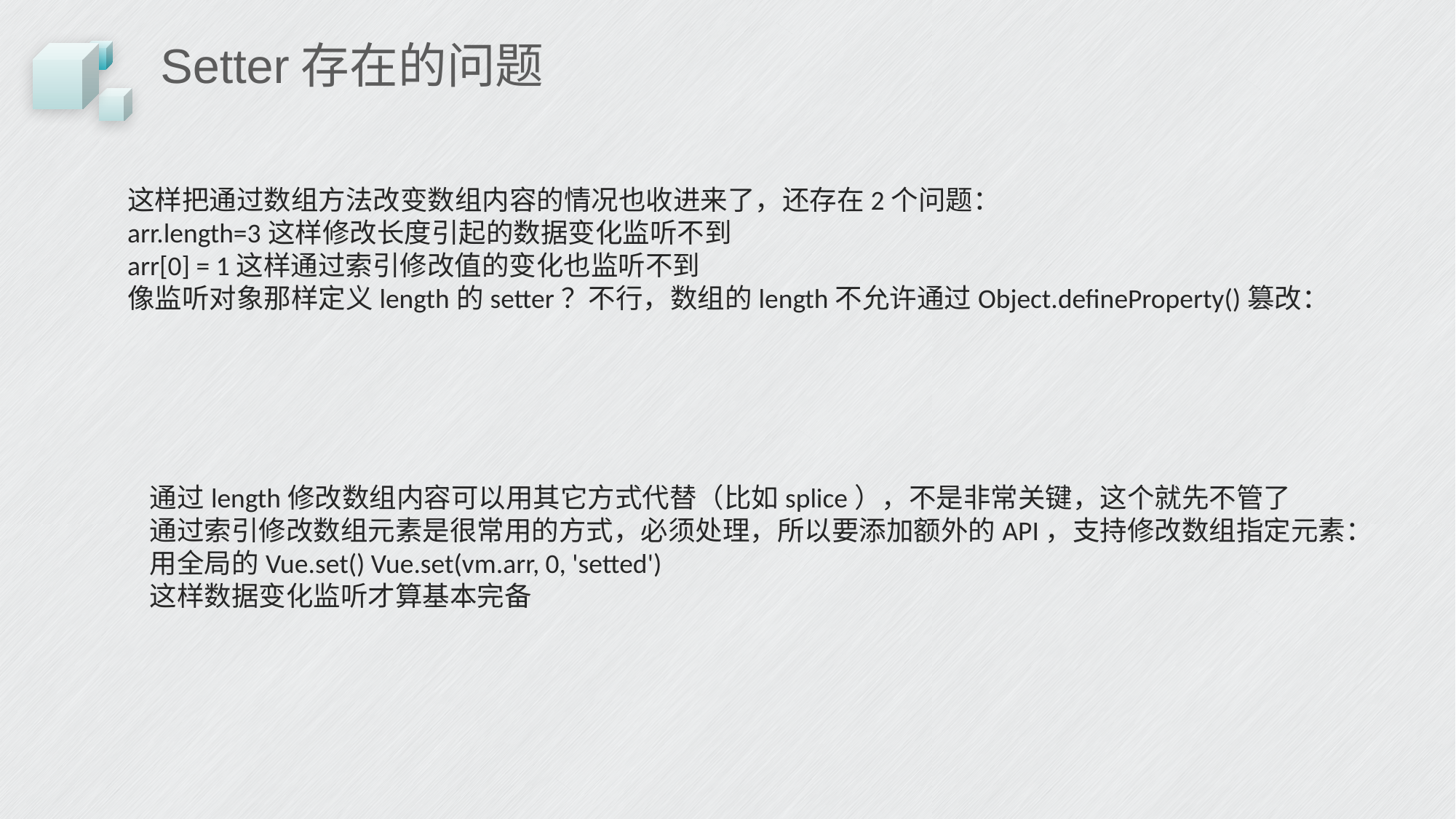

# Setter存在的问题
这样把通过数组方法改变数组内容的情况也收进来了，还存在2个问题：
arr.length=3这样修改长度引起的数据变化监听不到
arr[0] = 1这样通过索引修改值的变化也监听不到
像监听对象那样定义length的setter？不行，数组的length不允许通过Object.defineProperty()篡改：
通过length修改数组内容可以用其它方式代替（比如splice），不是非常关键，这个就先不管了
通过索引修改数组元素是很常用的方式，必须处理，所以要添加额外的API，支持修改数组指定元素：
用全局的Vue.set() Vue.set(vm.arr, 0, 'setted')
这样数据变化监听才算基本完备